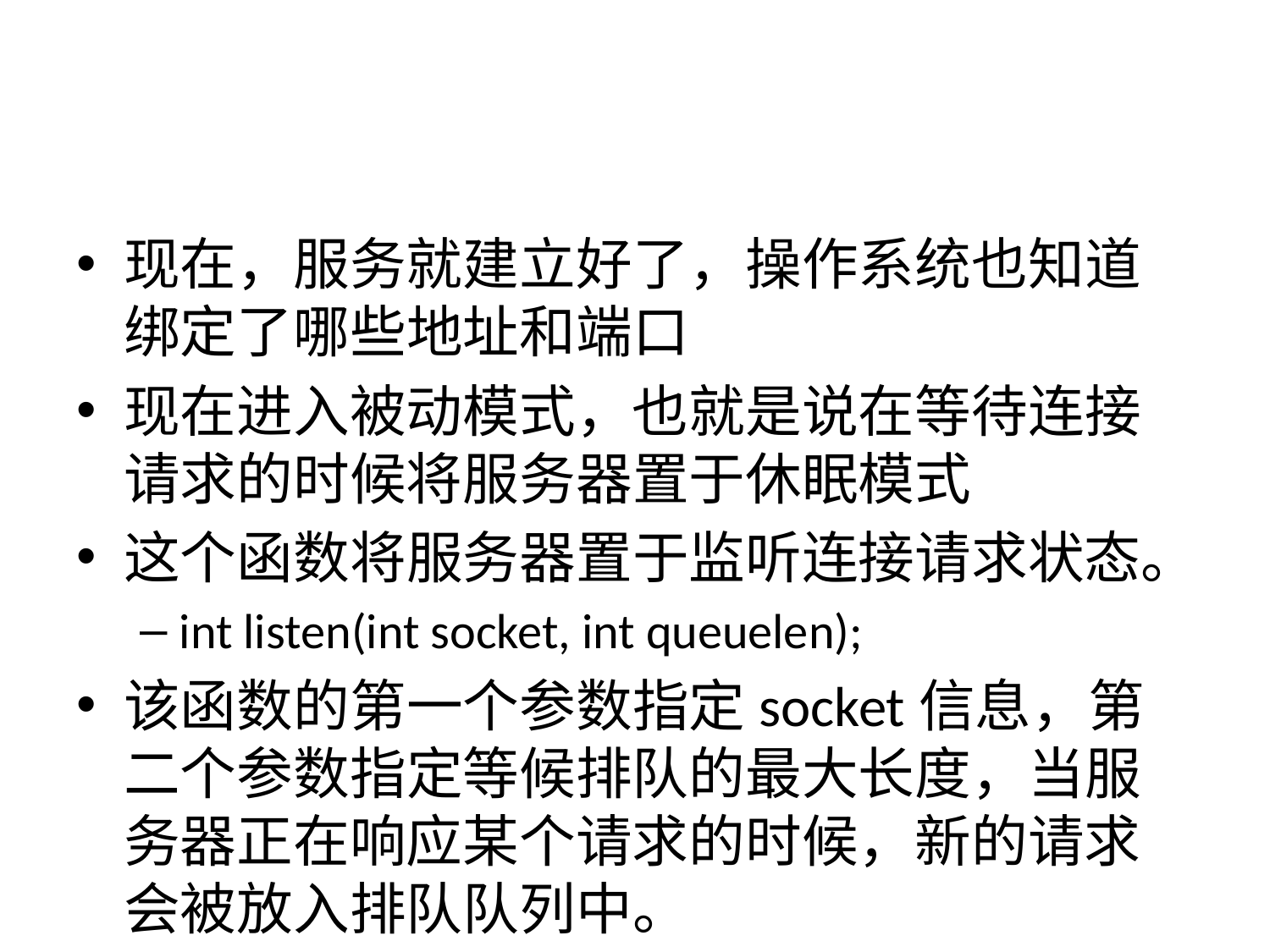

#
现在，服务就建立好了，操作系统也知道绑定了哪些地址和端口
现在进入被动模式，也就是说在等待连接请求的时候将服务器置于休眠模式
这个函数将服务器置于监听连接请求状态。
int listen(int socket, int queuelen);
该函数的第一个参数指定socket信息，第二个参数指定等候排队的最大长度，当服务器正在响应某个请求的时候，新的请求会被放入排队队列中。